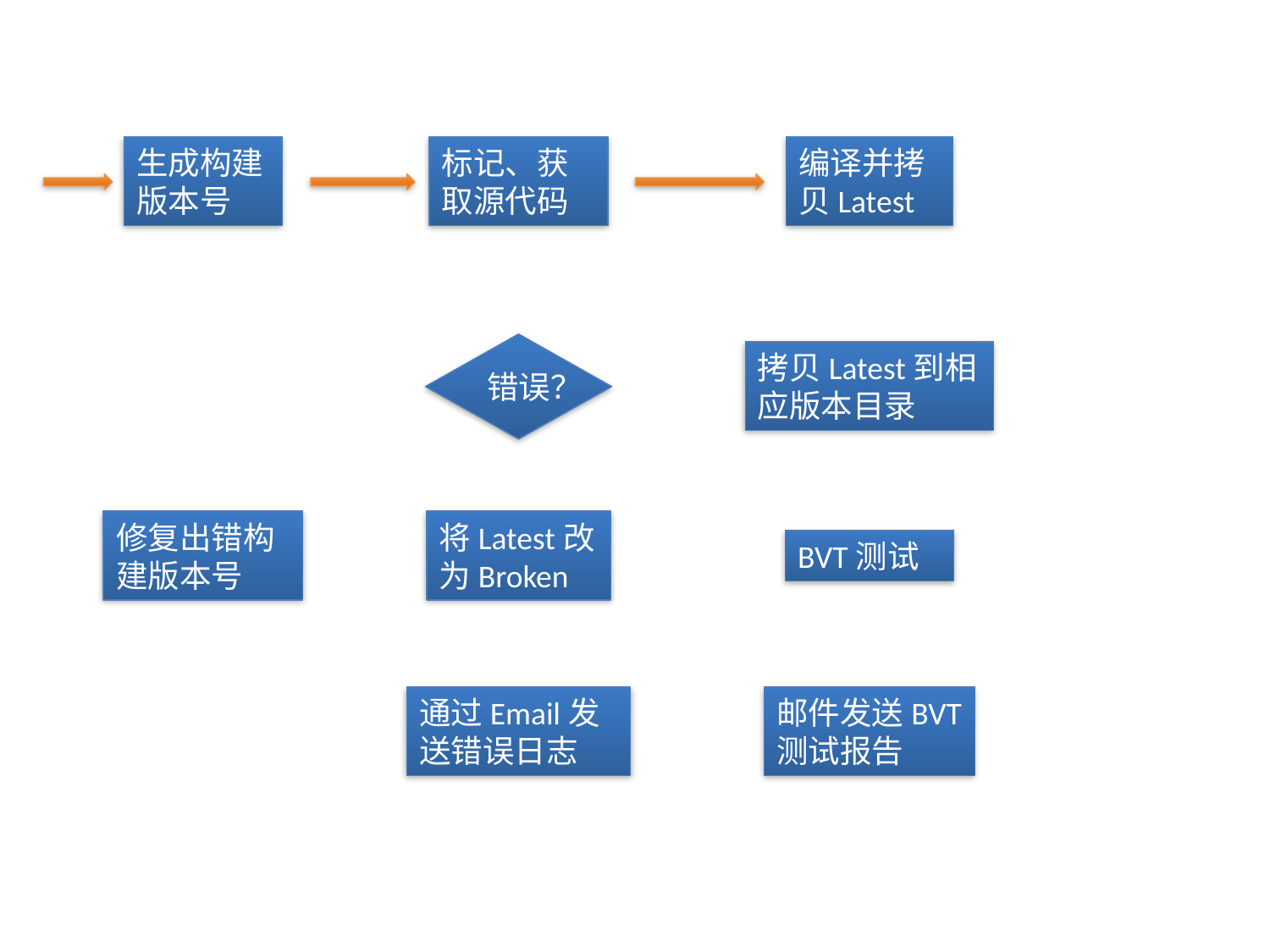

生成构建版本号
标记、获取源代码
编译并拷贝Latest

错误？
拷贝Latest到相应版本目录
修复出错构建版本号
将Latest改为Broken
BVT测试
通过Email发送错误日志
邮件发送BVT测试报告